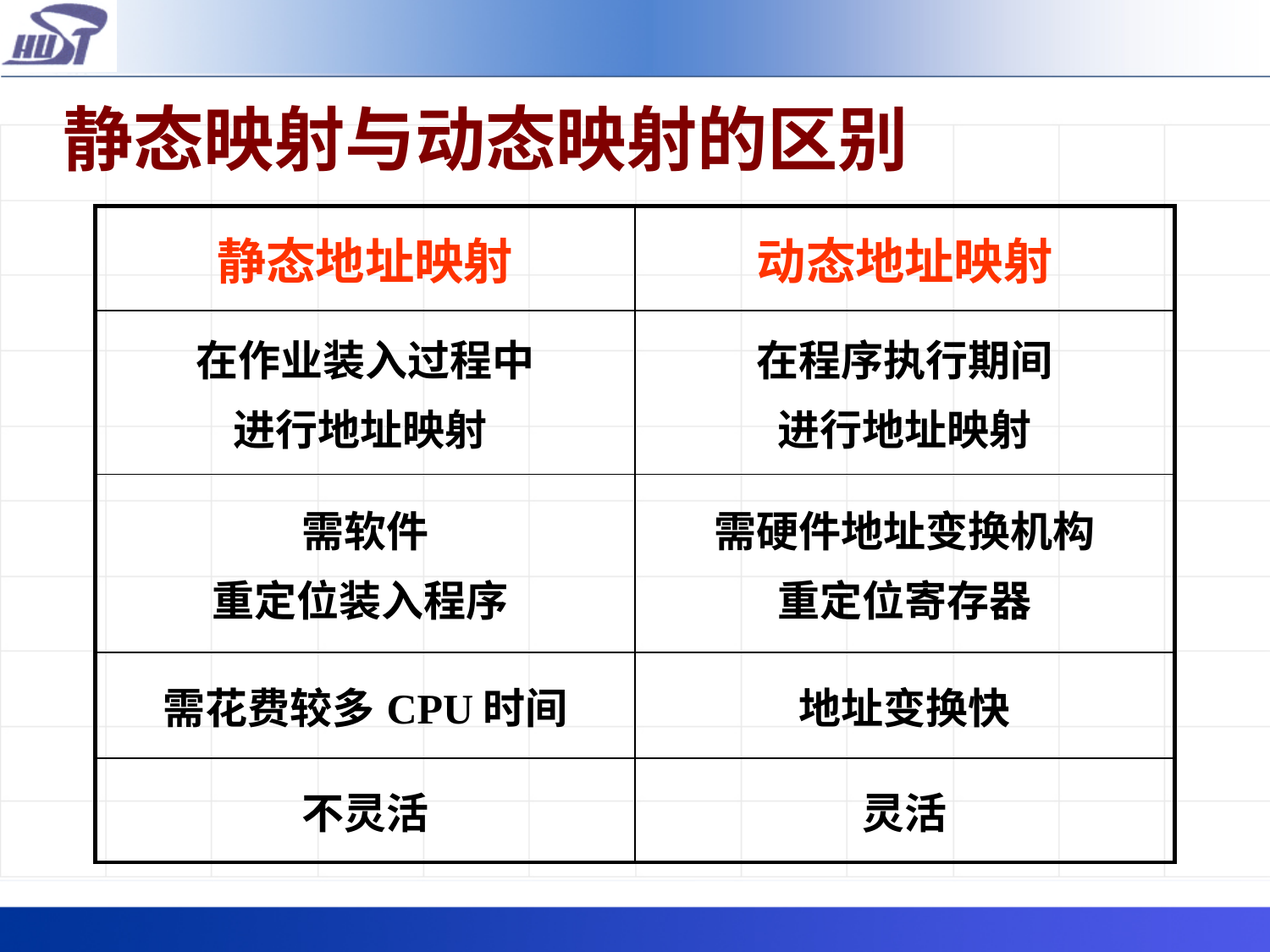

# 静态映射与动态映射的区别
| 静态地址映射 | 动态地址映射 |
| --- | --- |
| 在作业装入过程中 进行地址映射 | 在程序执行期间 进行地址映射 |
| 需软件 重定位装入程序 | 需硬件地址变换机构 重定位寄存器 |
| 需花费较多CPU时间 | 地址变换快 |
| 不灵活 | 灵活 |